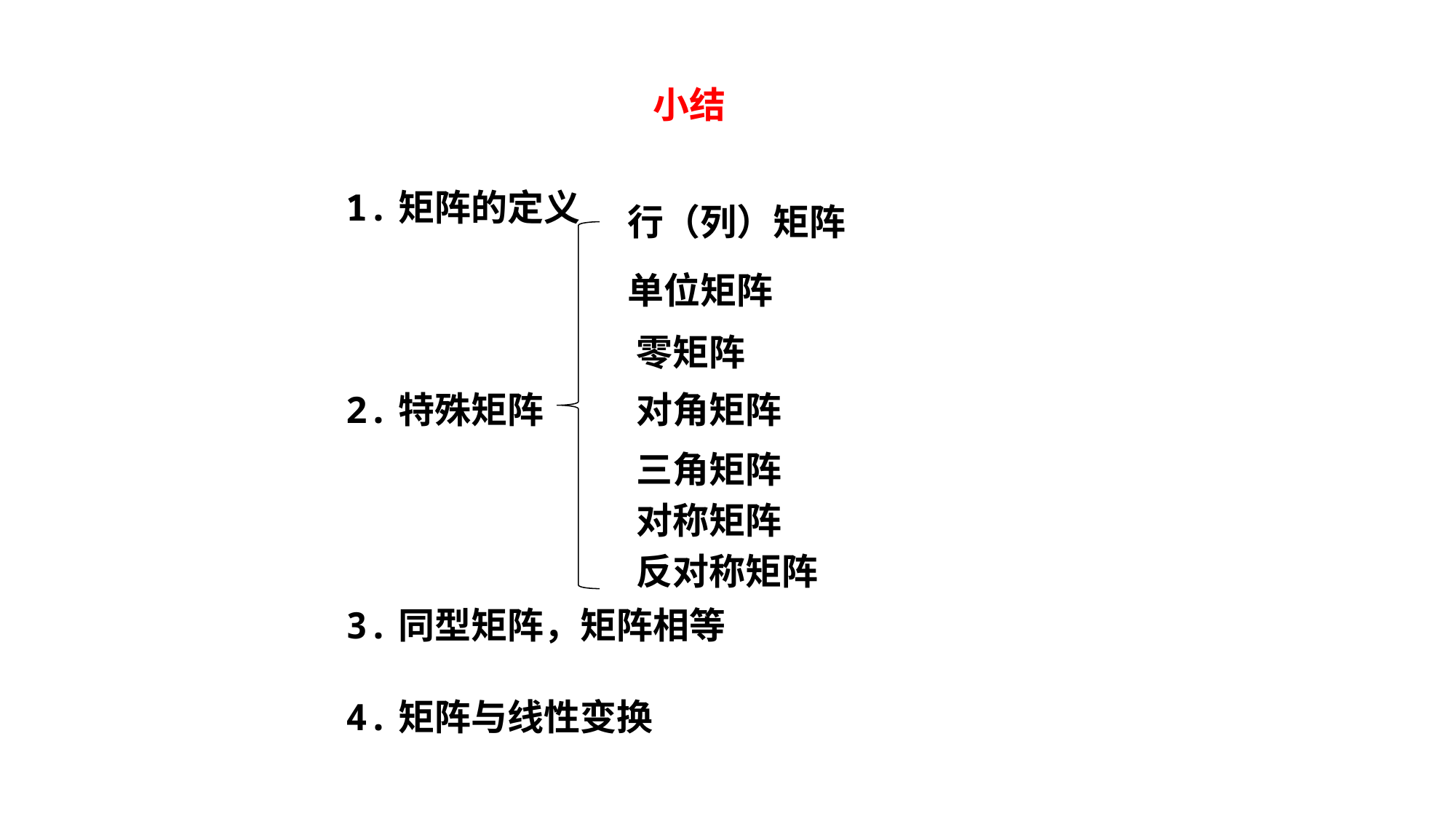

小结
1.矩阵的定义
行（列）矩阵

单位矩阵
零矩阵
2.特殊矩阵
对角矩阵
三角矩阵
对称矩阵
反对称矩阵
3.同型矩阵，矩阵相等
4.矩阵与线性变换